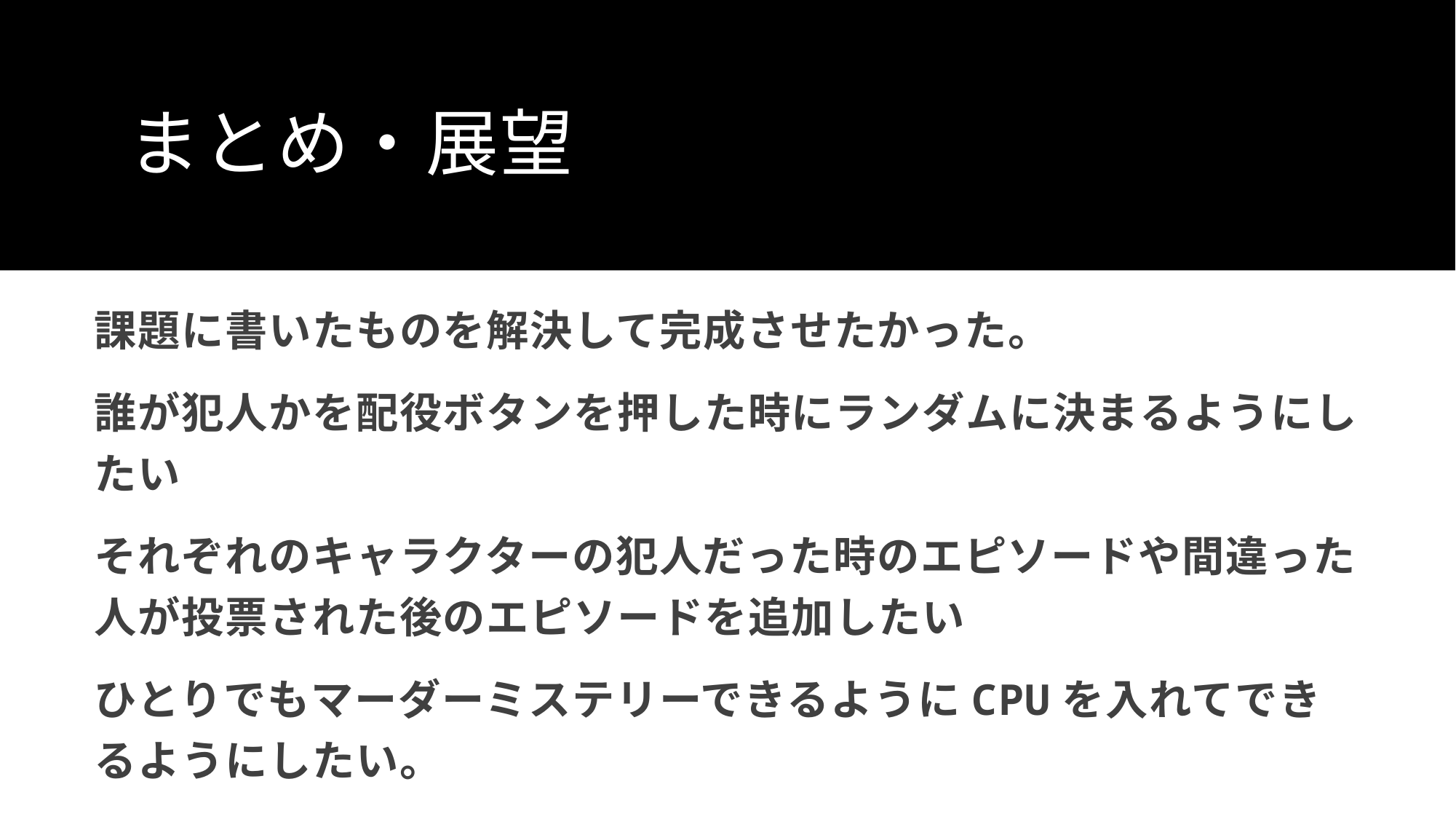

# まとめ・展望
課題に書いたものを解決して完成させたかった。
誰が犯人かを配役ボタンを押した時にランダムに決まるようにしたい
それぞれのキャラクターの犯人だった時のエピソードや間違った人が投票された後のエピソードを追加したい
ひとりでもマーダーミステリーできるようにCPUを入れてできるようにしたい。